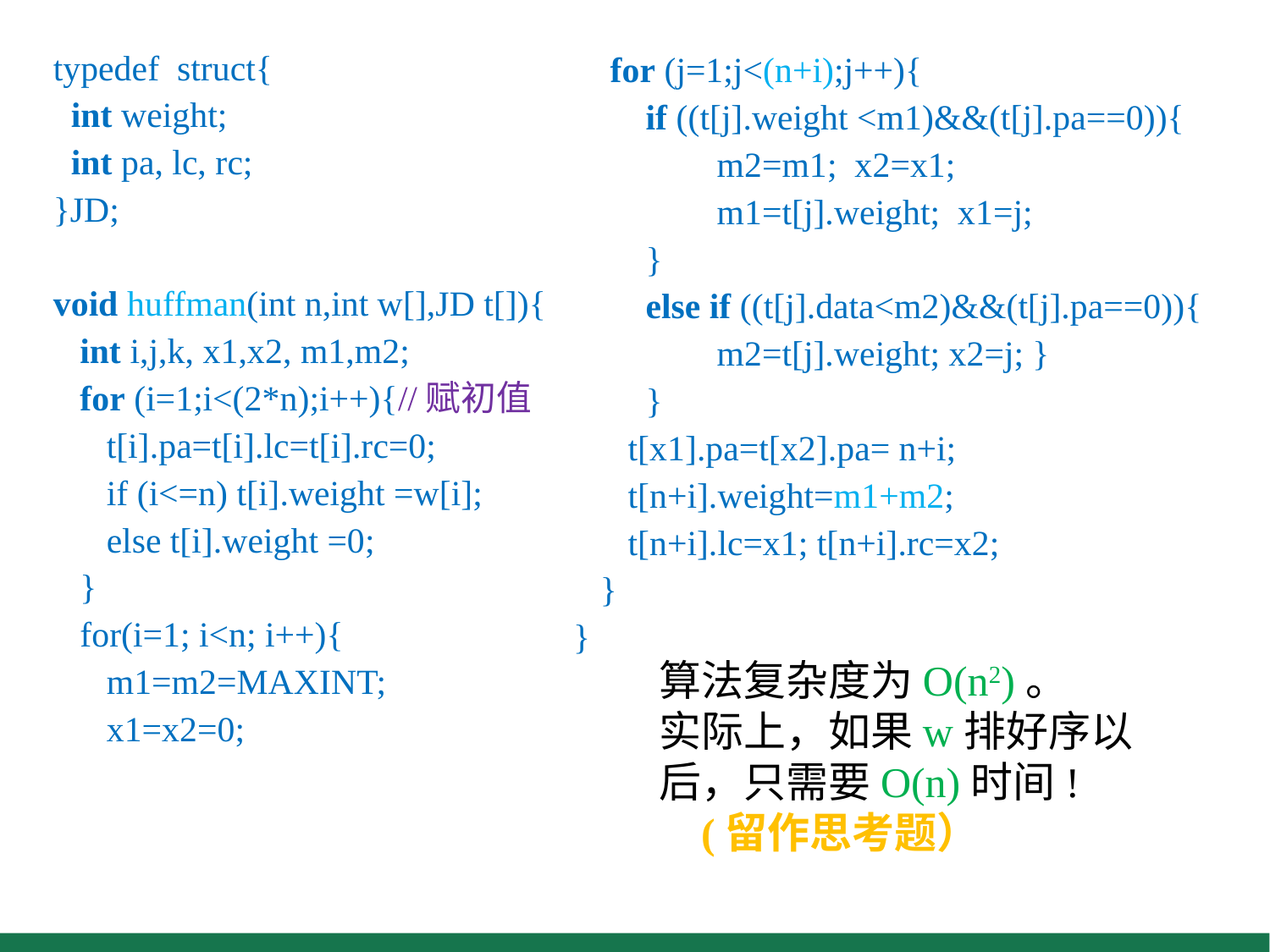

typedef  struct{
  int weight;
  int pa, lc, rc;
}JD;

void huffman(int n,int w[],JD t[]){
   int i,j,k, x1,x2, m1,m2;
   for (i=1;i<(2*n);i++){//赋初值
      t[i].pa=t[i].lc=t[i].rc=0;
      if (i<=n) t[i].weight =w[i];
      else t[i].weight =0;
   }
   for(i=1; i<n; i++){
      m1=m2=MAXINT;
      x1=x2=0;
for (j=1;j<(n+i);j++){
    if ((t[j].weight <m1)&&(t[j].pa==0)){
            m2=m1;  x2=x1;
            m1=t[j].weight;  x1=j;
    }
    else if ((t[j].data<m2)&&(t[j].pa==0)){
            m2=t[j].weight; x2=j; }
    }
  t[x1].pa=t[x2].pa= n+i;
  t[n+i].weight=m1+m2;
  t[n+i].lc=x1; t[n+i].rc=x2;
      }
   }
算法复杂度为O(n2)。
实际上，如果w排好序以后，只需要O(n)时间!
    (留作思考题）